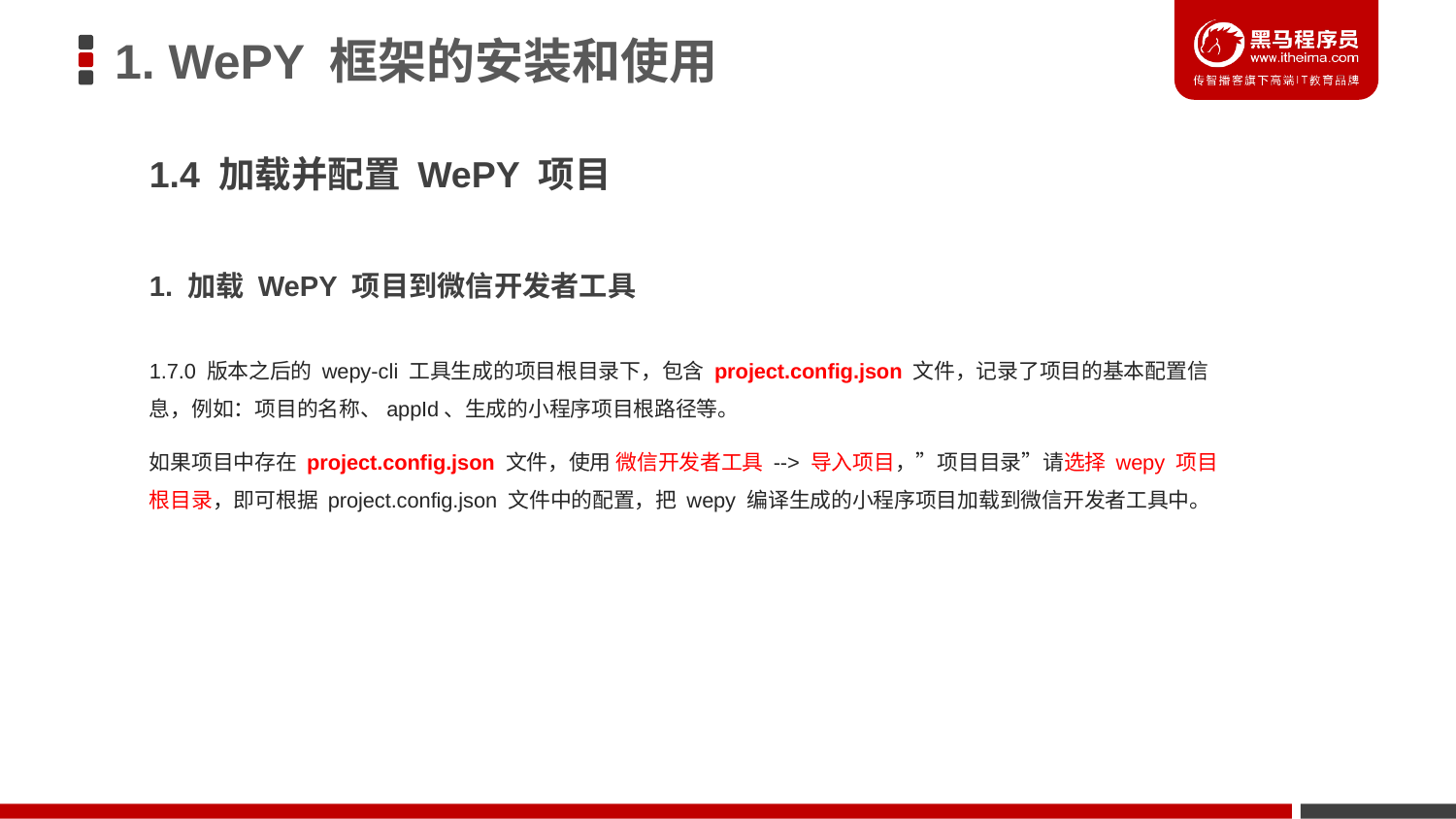

# 1. WePY 框架的安装和使用
1.4 加载并配置 WePY 项目
1. 加载 WePY 项目到微信开发者工具
1.7.0 版本之后的 wepy-cli 工具生成的项目根目录下，包含 project.config.json 文件，记录了项目的基本配置信息，例如：项目的名称、appId、生成的小程序项目根路径等。
如果项目中存在 project.config.json 文件，使用 微信开发者工具 --> 导入项目，”项目目录”请选择 wepy 项目根目录，即可根据 project.config.json 文件中的配置，把 wepy 编译生成的小程序项目加载到微信开发者工具中。